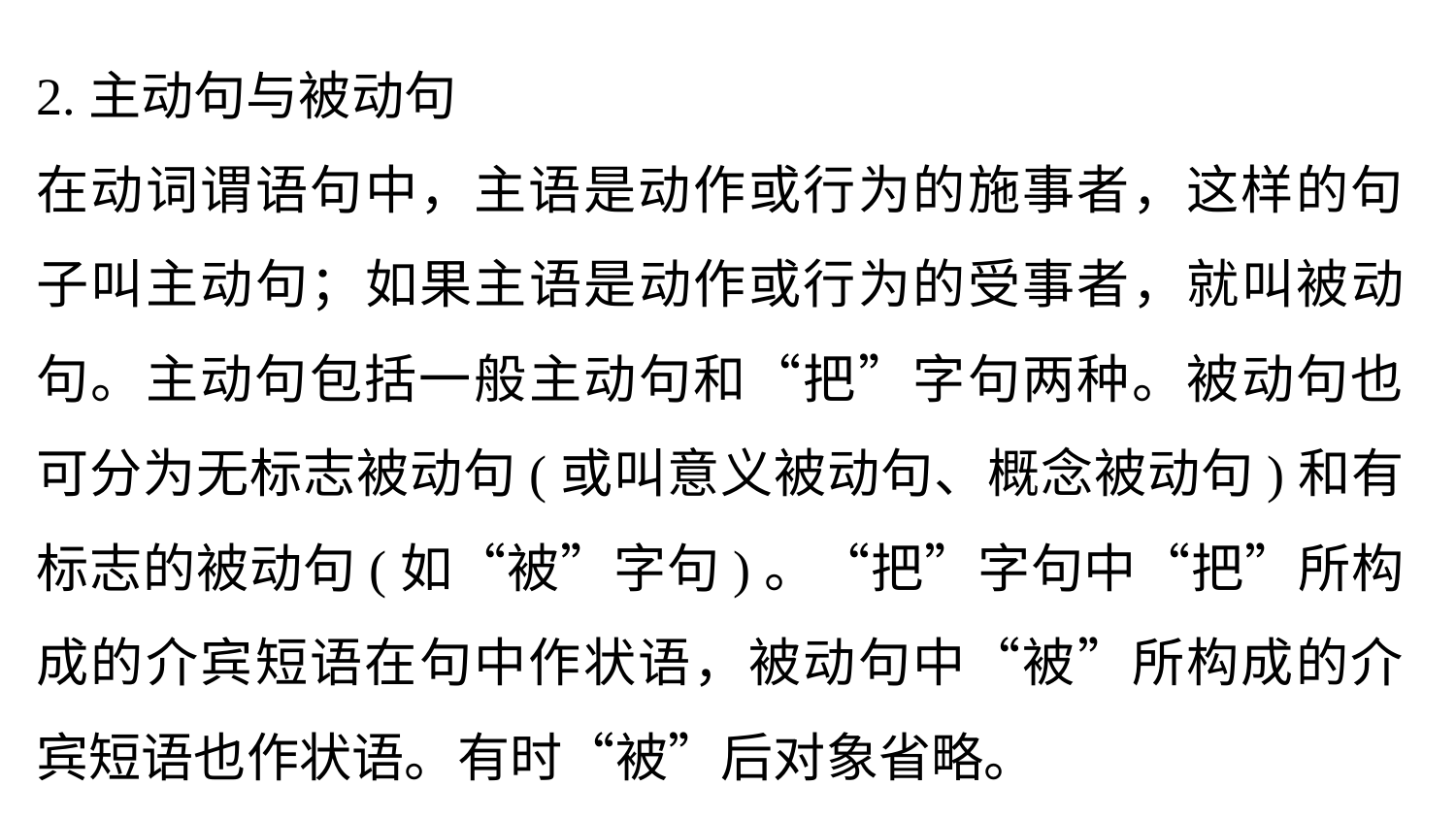

2.主动句与被动句
在动词谓语句中，主语是动作或行为的施事者，这样的句子叫主动句；如果主语是动作或行为的受事者，就叫被动句。主动句包括一般主动句和“把”字句两种。被动句也可分为无标志被动句(或叫意义被动句、概念被动句)和有标志的被动句(如“被”字句)。“把”字句中“把”所构成的介宾短语在句中作状语，被动句中“被”所构成的介宾短语也作状语。有时“被”后对象省略。